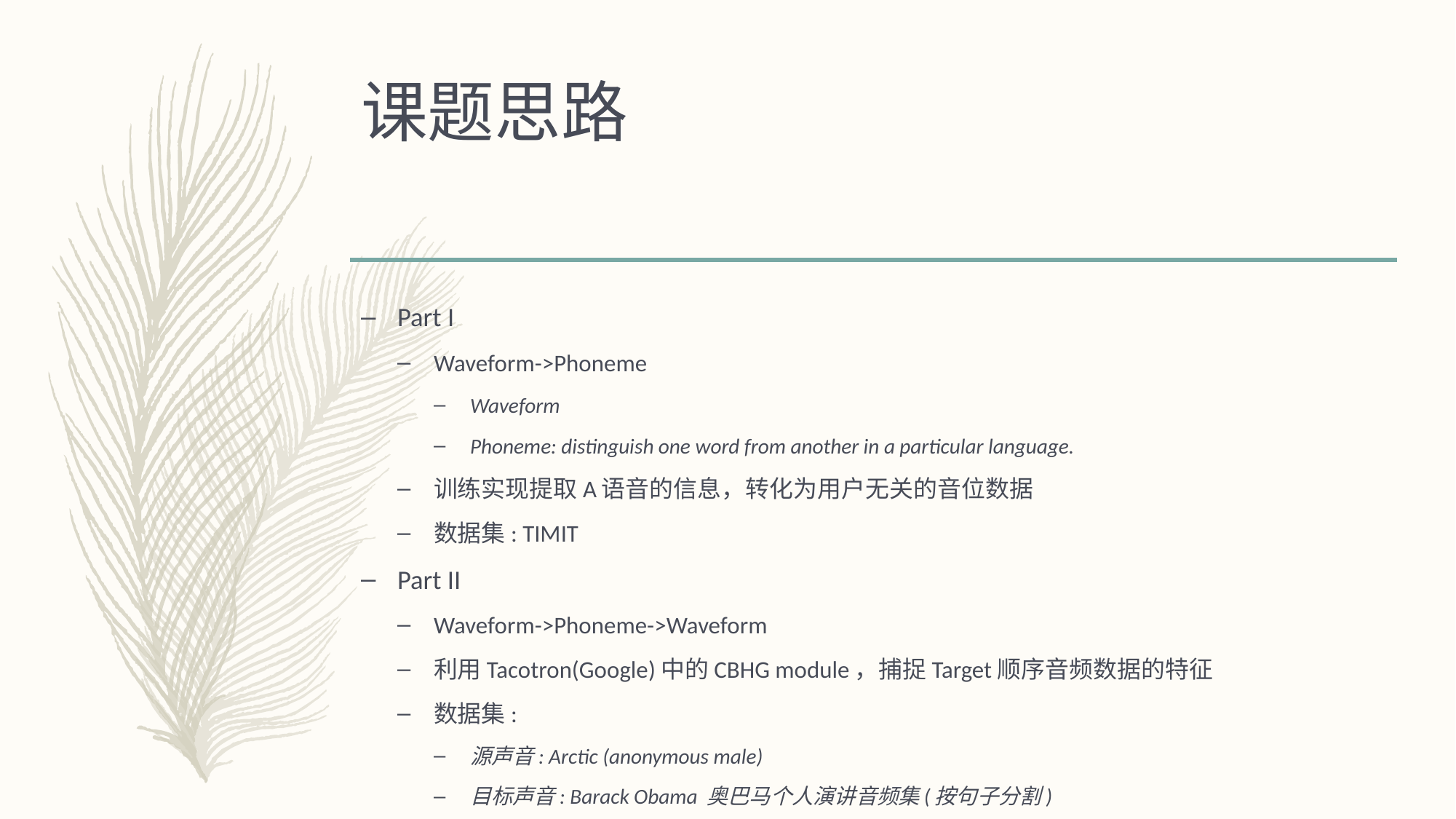

# 课题思路
Part I
Waveform->Phoneme
Waveform
Phoneme: distinguish one word from another in a particular language.
训练实现提取A语音的信息，转化为用户无关的音位数据
数据集: TIMIT
Part II
Waveform->Phoneme->Waveform
利用Tacotron(Google)中的CBHG module，捕捉Target顺序音频数据的特征
数据集:
源声音: Arctic (anonymous male)
目标声音: Barack Obama 奥巴马个人演讲音频集(按句子分割)